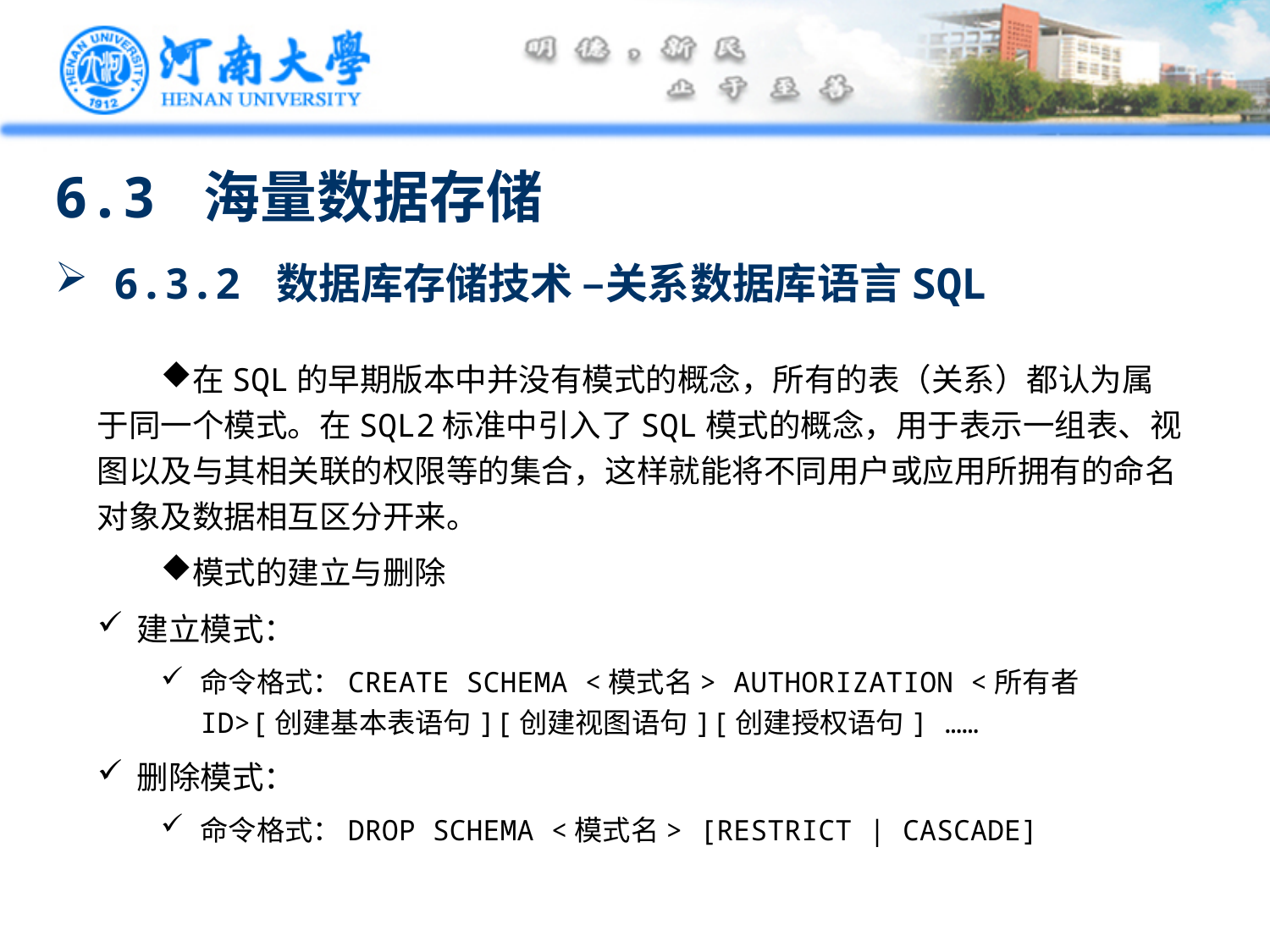

6.3 海量数据存储
 6.3.2 数据库存储技术 –关系数据库语言SQL
在SQL的早期版本中并没有模式的概念，所有的表（关系）都认为属于同一个模式。在SQL2标准中引入了SQL模式的概念，用于表示一组表、视图以及与其相关联的权限等的集合，这样就能将不同用户或应用所拥有的命名对象及数据相互区分开来。
模式的建立与删除
建立模式：
命令格式：CREATE SCHEMA <模式名> AUTHORIZATION <所有者ID>[创建基本表语句][创建视图语句][创建授权语句] ……
删除模式：
命令格式：DROP SCHEMA <模式名> [RESTRICT | CASCADE]